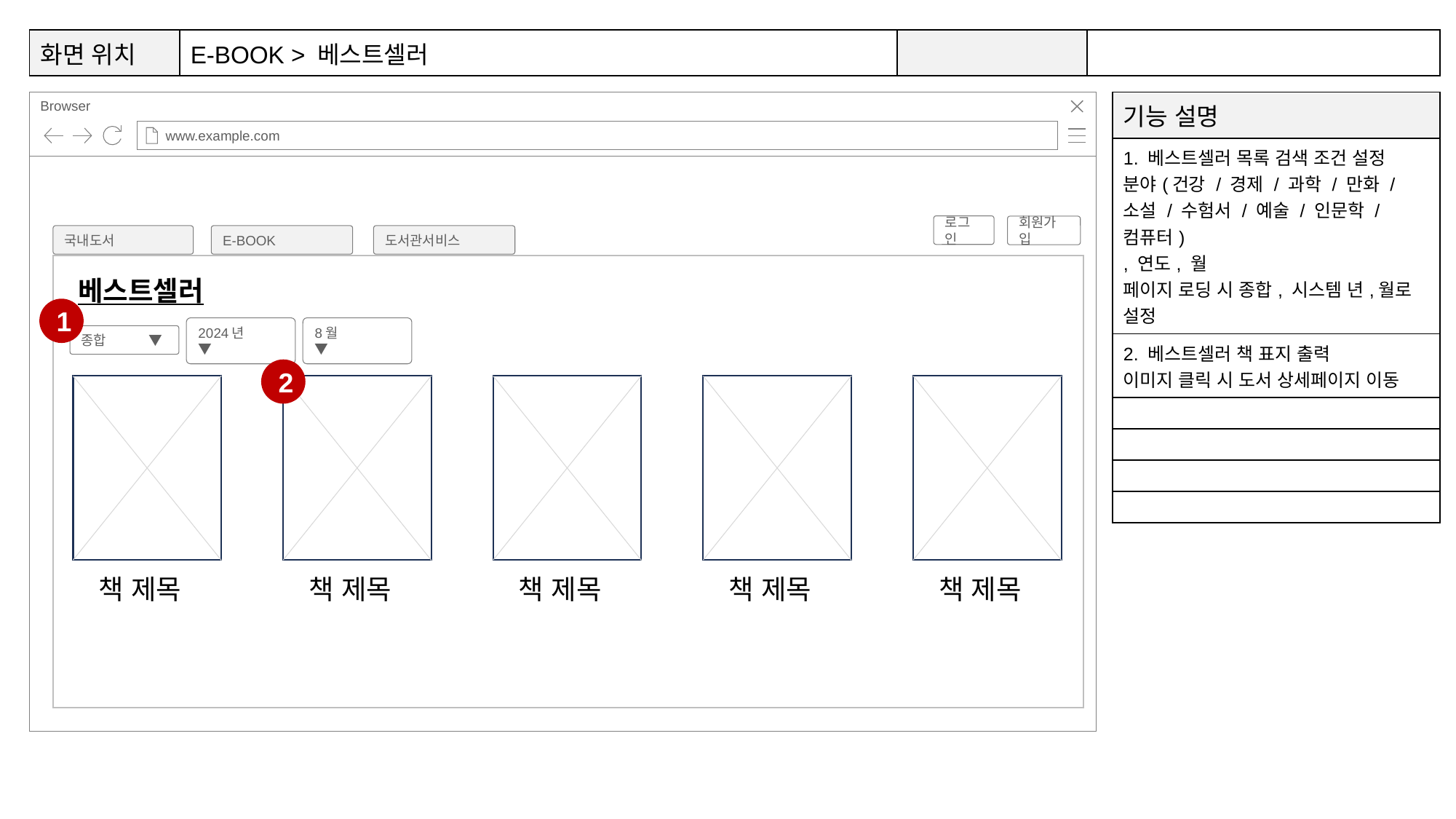

| 화면 위치 | E-BOOK > 베스트셀러 |  |  |
| --- | --- | --- | --- |
3
4
5
8
9
6
7
| 기능 설명 |
| --- |
| 1. 베스트셀러 목록 검색 조건 설정 분야(건강 / 경제 / 과학 / 만화 / 소설 / 수험서 / 예술 / 인문학 / 컴퓨터) , 연도, 월 페이지 로딩 시 종합, 시스템 년,월로 설정 |
| 2. 베스트셀러 책 표지 출력 이미지 클릭 시 도서 상세페이지 이동 |
|  |
|  |
|  |
|  |
로그인
회원가입
국내도서
E-BOOK
도서관서비스

베스트셀러
1
종합           ▼
2024년       ▼
8월             ▼
2

책 제목

책 제목

책 제목

책 제목

책 제목